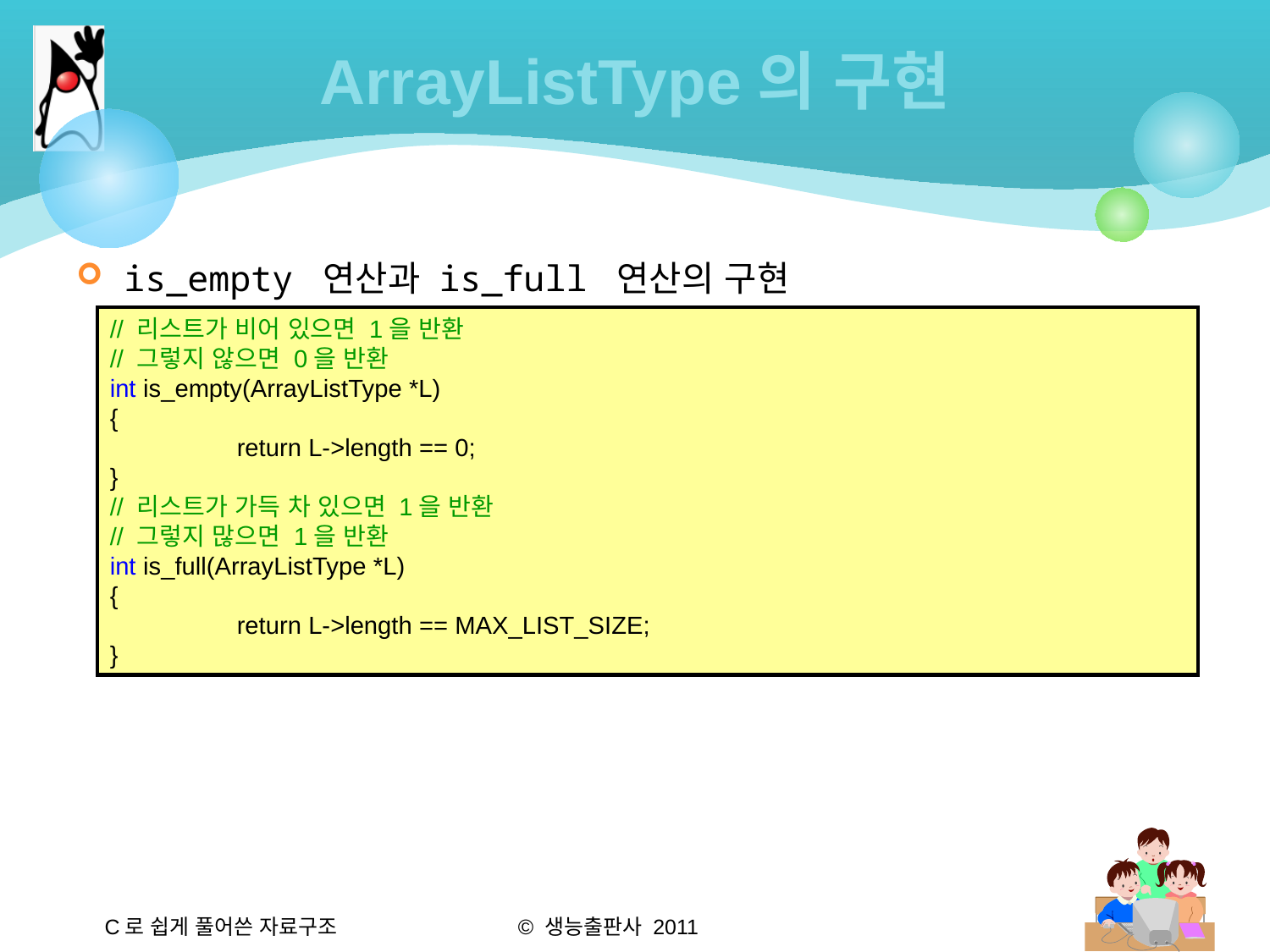

# ArrayListType의 구현
is_empty 연산과 is_full 연산의 구현
// 리스트가 비어 있으면 1을 반환
// 그렇지 않으면 0을 반환
int is_empty(ArrayListType *L)
{
	return L->length == 0;
}
// 리스트가 가득 차 있으면 1을 반환
// 그렇지 많으면 1을 반환
int is_full(ArrayListType *L)
{
	return L->length == MAX_LIST_SIZE;
}